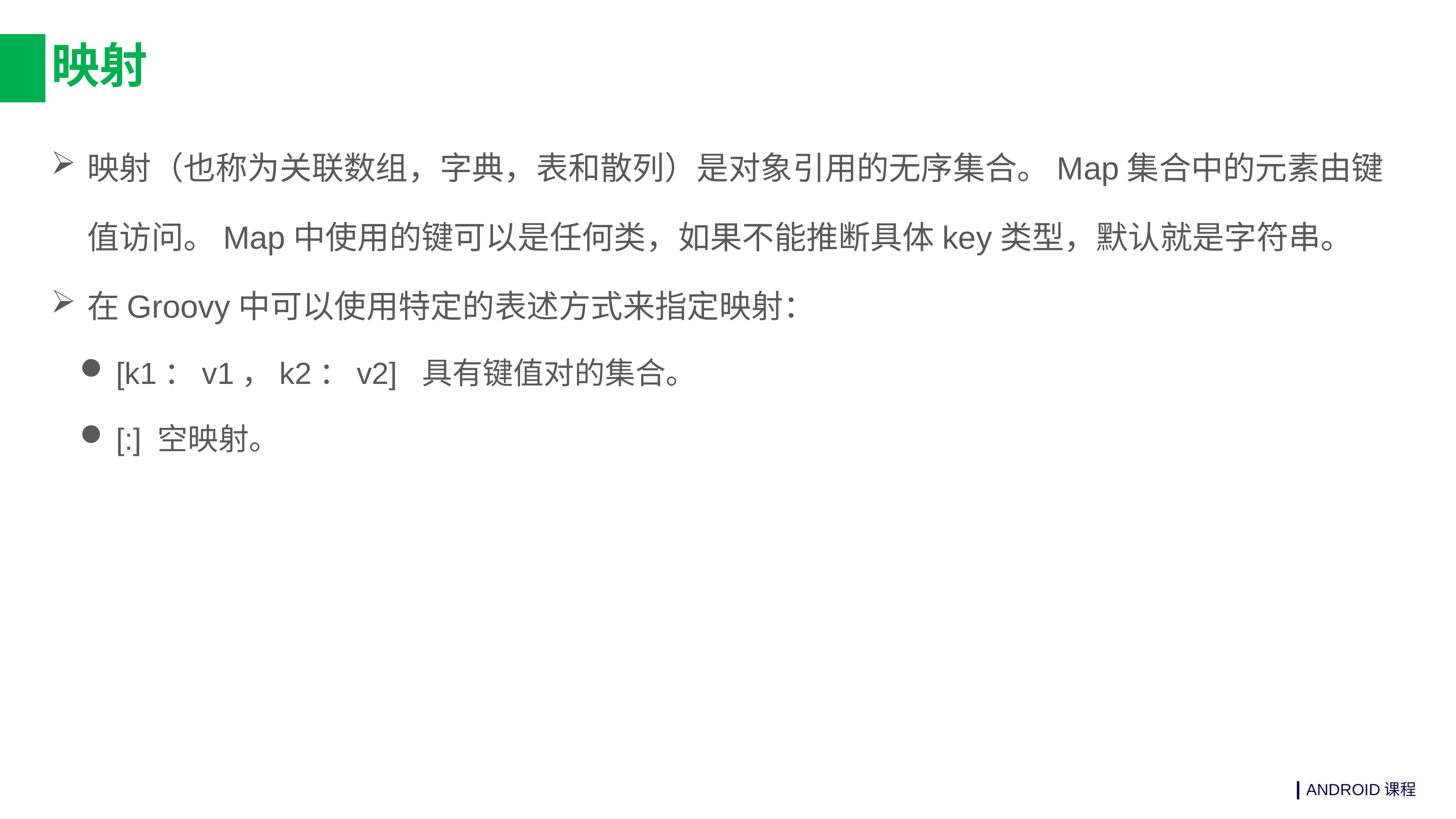

# 映射
映射（也称为关联数组，字典，表和散列）是对象引用的无序集合。Map集合中的元素由键值访问。Map中使用的键可以是任何类，如果不能推断具体key类型，默认就是字符串。
在Groovy中可以使用特定的表述方式来指定映射：
[k1：v1，k2：v2]  具有键值对的集合。
[:] 空映射。